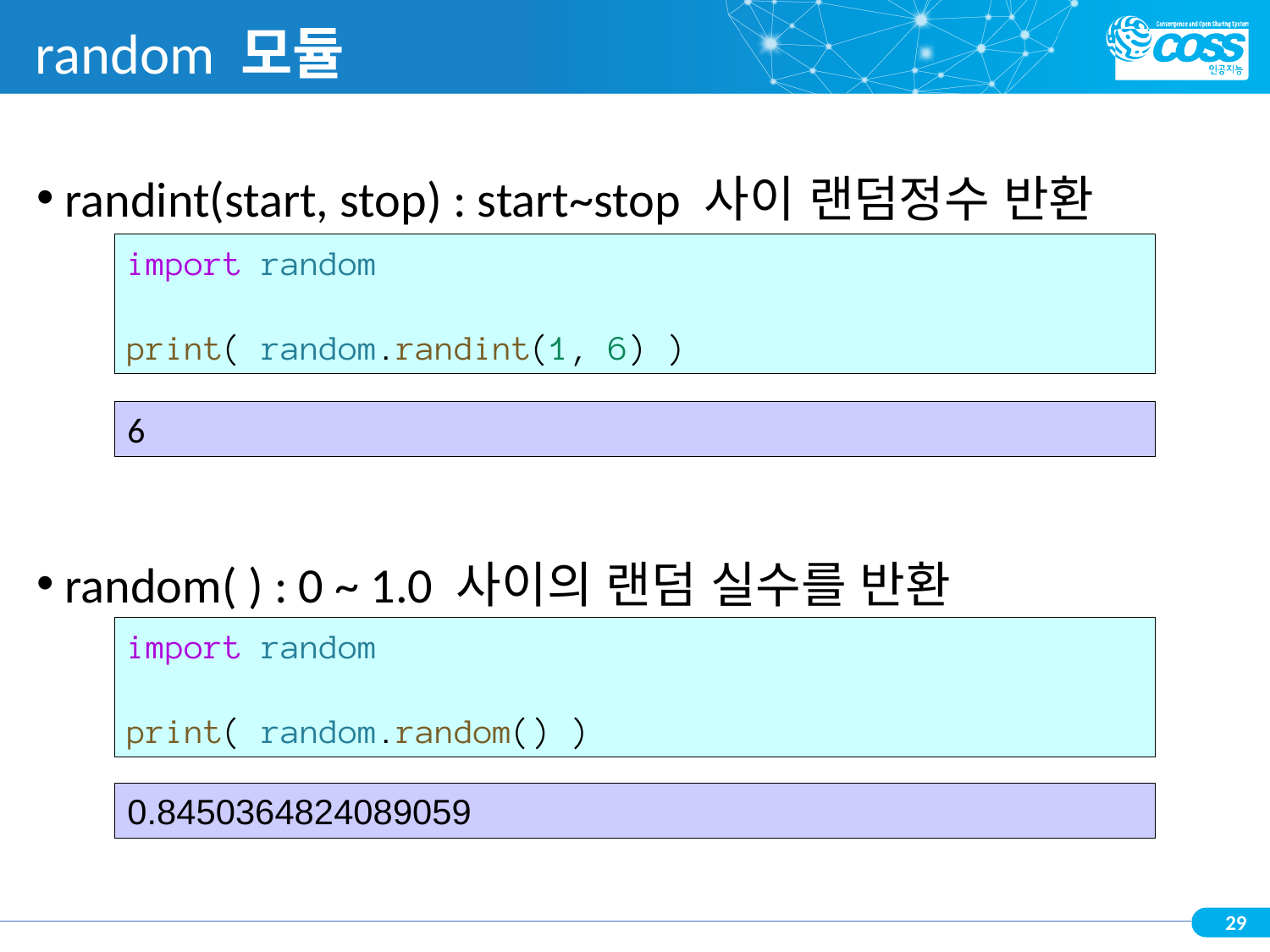

# random 모듈
 randint(start, stop) : start~stop 사이 랜덤정수 반환

 random( ) : 0 ~ 1.0 사이의 랜덤 실수를 반환
import random

print( random.randint(1, 6) )
6
import random
print( random.random() )
0.8450364824089059
29